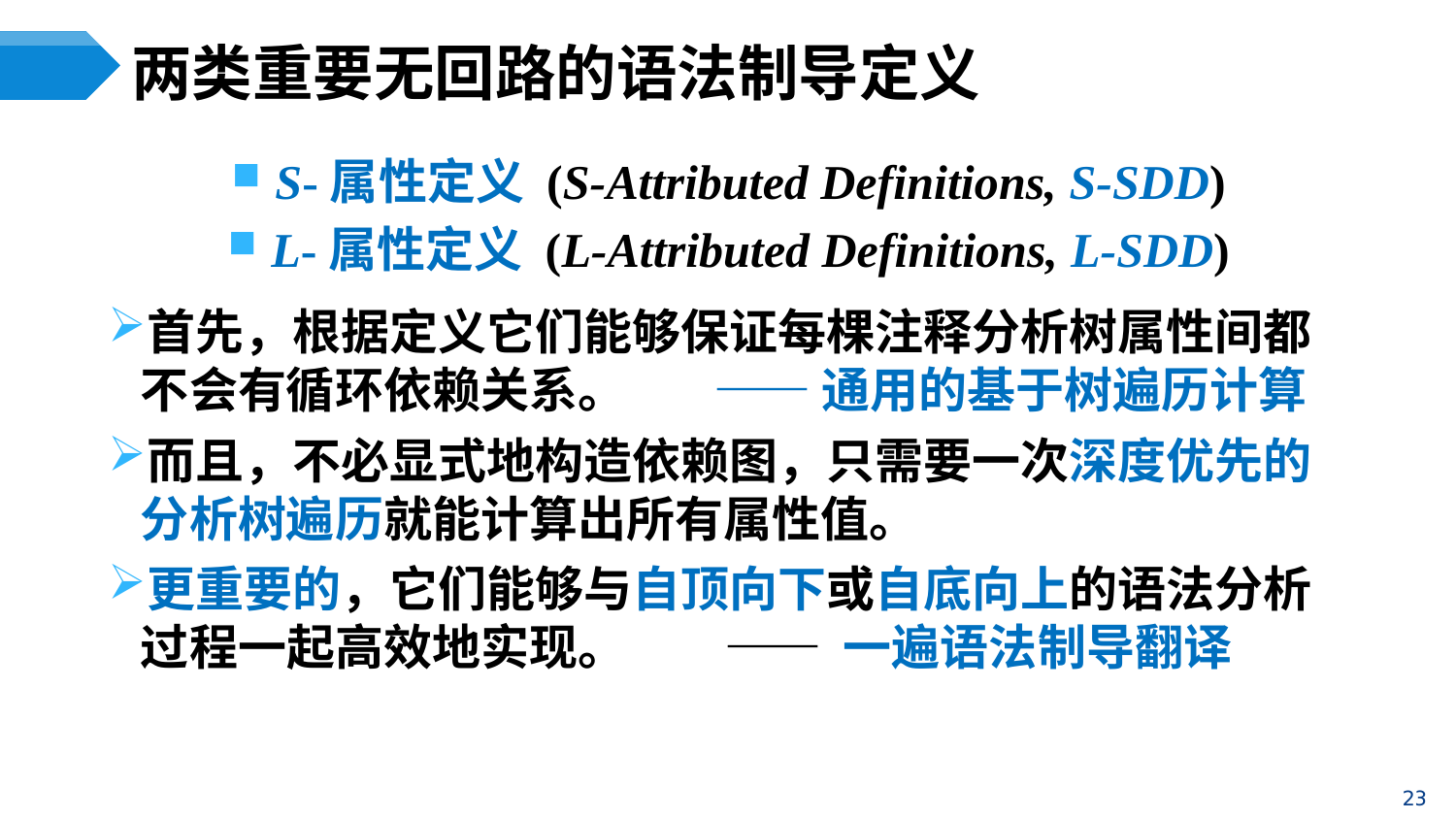

# 两类重要无回路的语法制导定义
S-属性定义 (S-Attributed Definitions, S-SDD)
L-属性定义 (L-Attributed Definitions, L-SDD)
首先，根据定义它们能够保证每棵注释分析树属性间都不会有循环依赖关系。        —— 通用的基于树遍历计算
而且，不必显式地构造依赖图，只需要一次深度优先的分析树遍历就能计算出所有属性值。
更重要的，它们能够与自顶向下或自底向上的语法分析过程一起高效地实现。         ——  一遍语法制导翻译
23